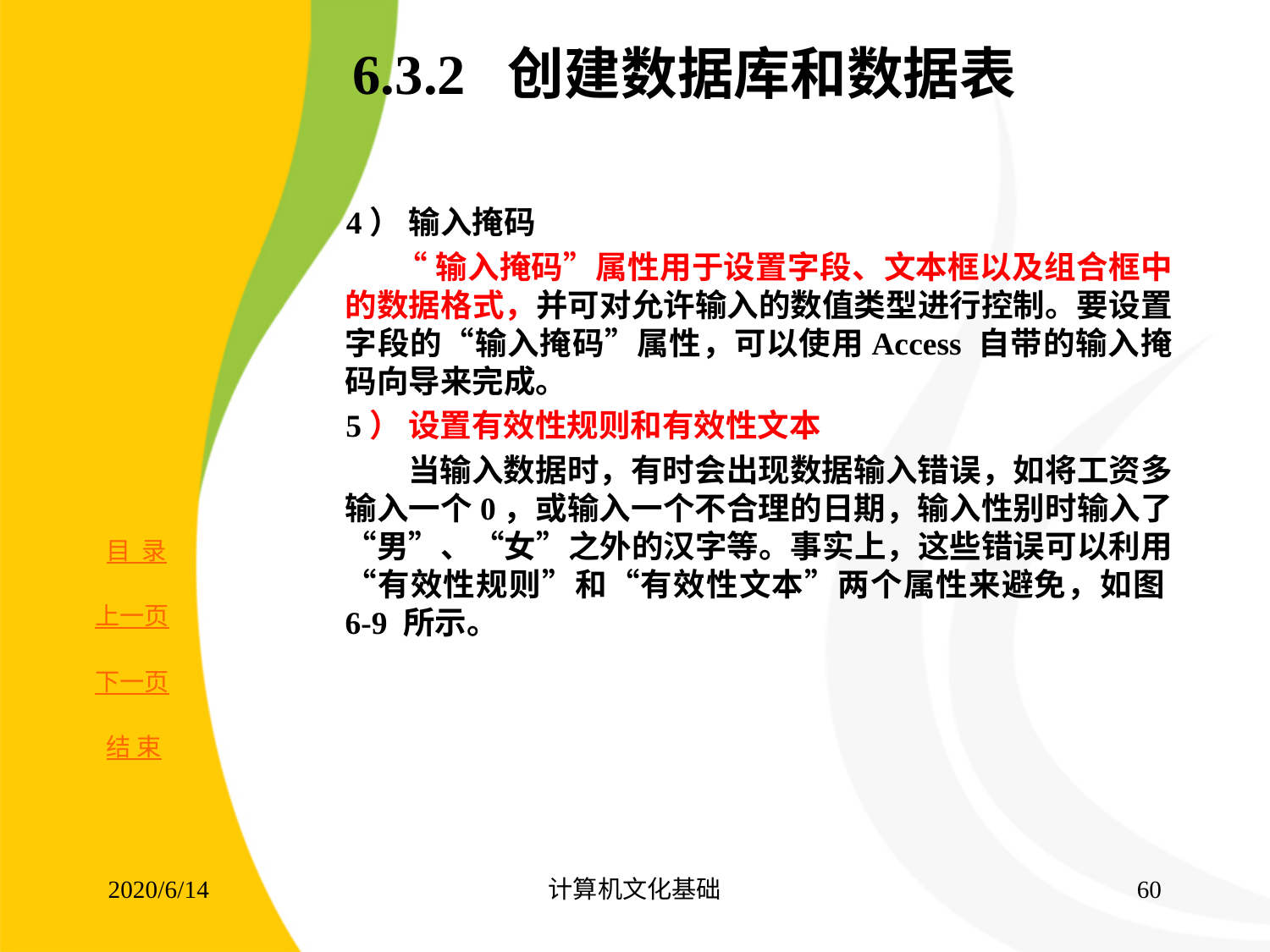

# 6.3.2  创建数据库和数据表
          4） 输入掩码
             “输入掩码”属性用于设置字段、文本框以及组合框中的数据格式，并可对允许输入的数值类型进行控制。要设置字段的“输入掩码”属性，可以使用Access 自带的输入掩码向导来完成。
      5） 设置有效性规则和有效性文本
              当输入数据时，有时会出现数据输入错误，如将工资多输入一个0，或输入一个不合理的日期，输入性别时输入了“男”、“女”之外的汉字等。事实上，这些错误可以利用“有效性规则”和“有效性文本”两个属性来避免，如图6-9 所示。
2020/6/14
计算机文化基础
60